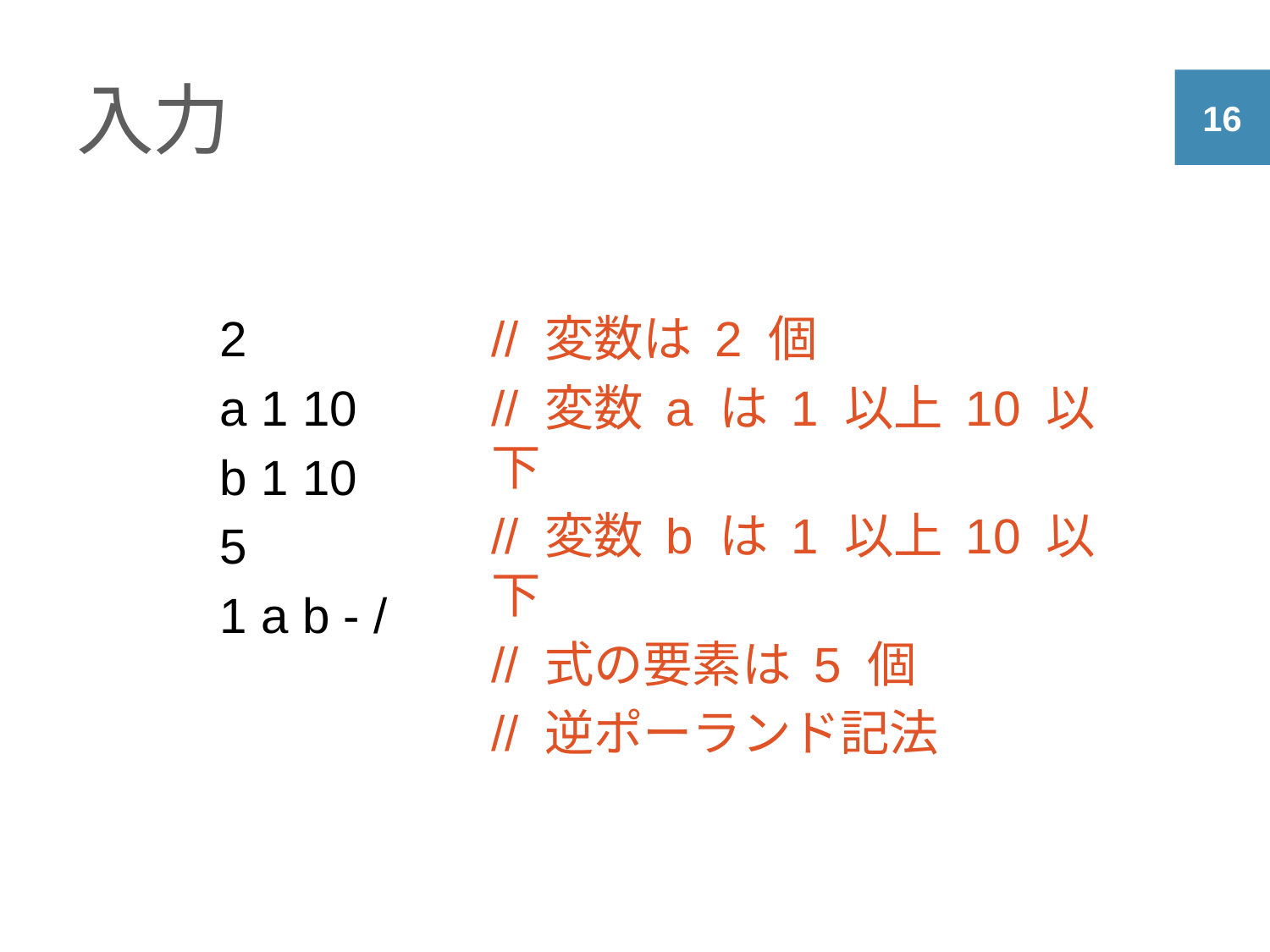

# 入力
2
a 1 10
b 1 10
5
1 a b - /
// 変数は 2 個
// 変数 a は 1 以上 10 以下
// 変数 b は 1 以上 10 以下
// 式の要素は 5 個
// 逆ポーランド記法